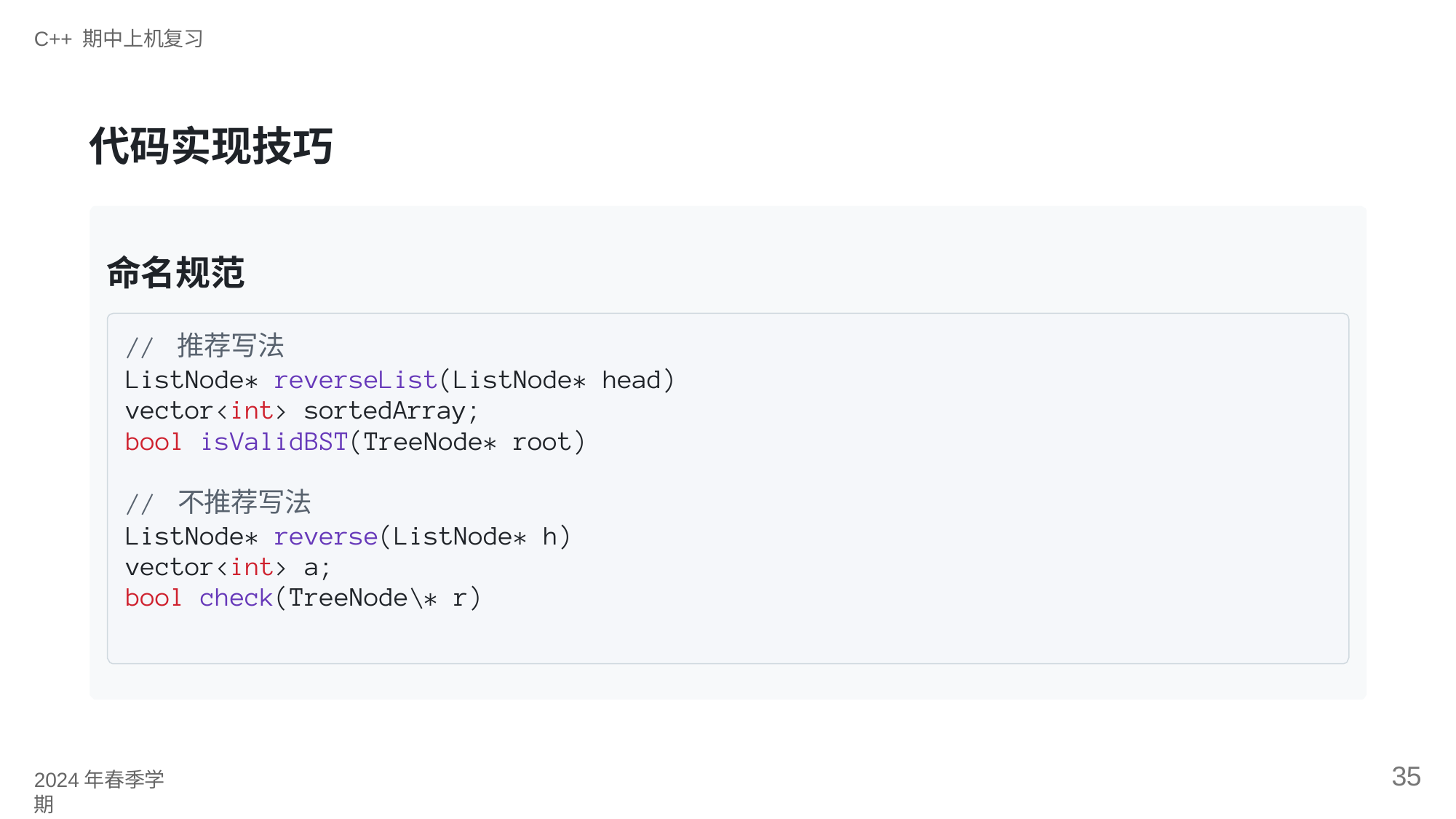

C++ 期中上机复习
# 代码实现技巧

命名规范
// 推荐写法
ListNode* reverseList(ListNode* head) vector<int> sortedArray;
bool isValidBST(TreeNode* root)
// 不推荐写法
ListNode* reverse(ListNode* h) vector<int> a;
bool check(TreeNode\* r)
35
2024年春季学期